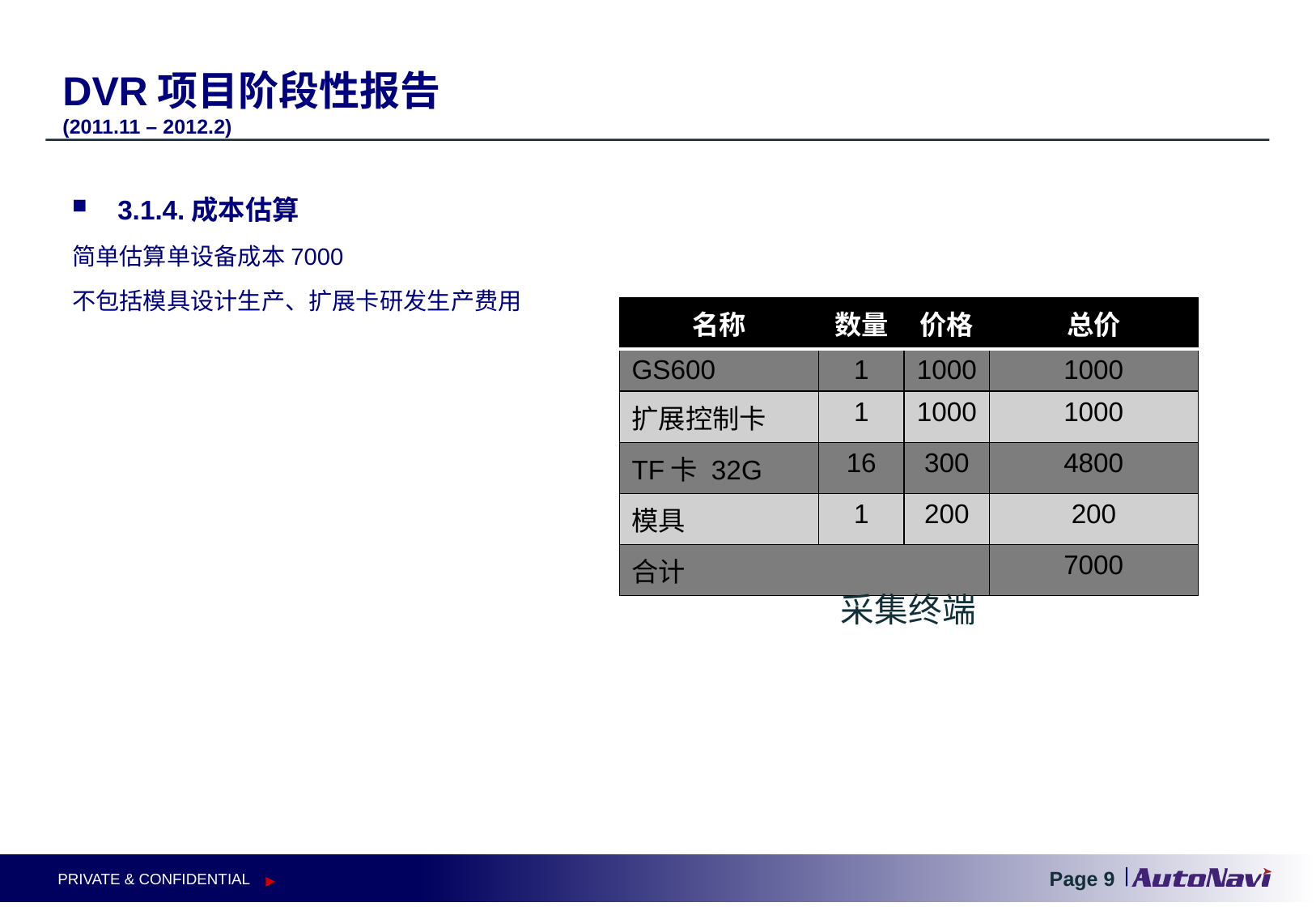

DVR项目阶段性报告
(2011.11 – 2012.2)
3.1.4.成本估算
简单估算单设备成本7000
不包括模具设计生产、扩展卡研发生产费用
| 名称 | 数量 | 价格 | 总价 |
| --- | --- | --- | --- |
| GS600 | 1 | 1000 | 1000 |
| 扩展控制卡 | 1 | 1000 | 1000 |
| TF卡 32G | 16 | 300 | 4800 |
| 模具 | 1 | 200 | 200 |
| 合计 |  |  | 7000 |
采集终端